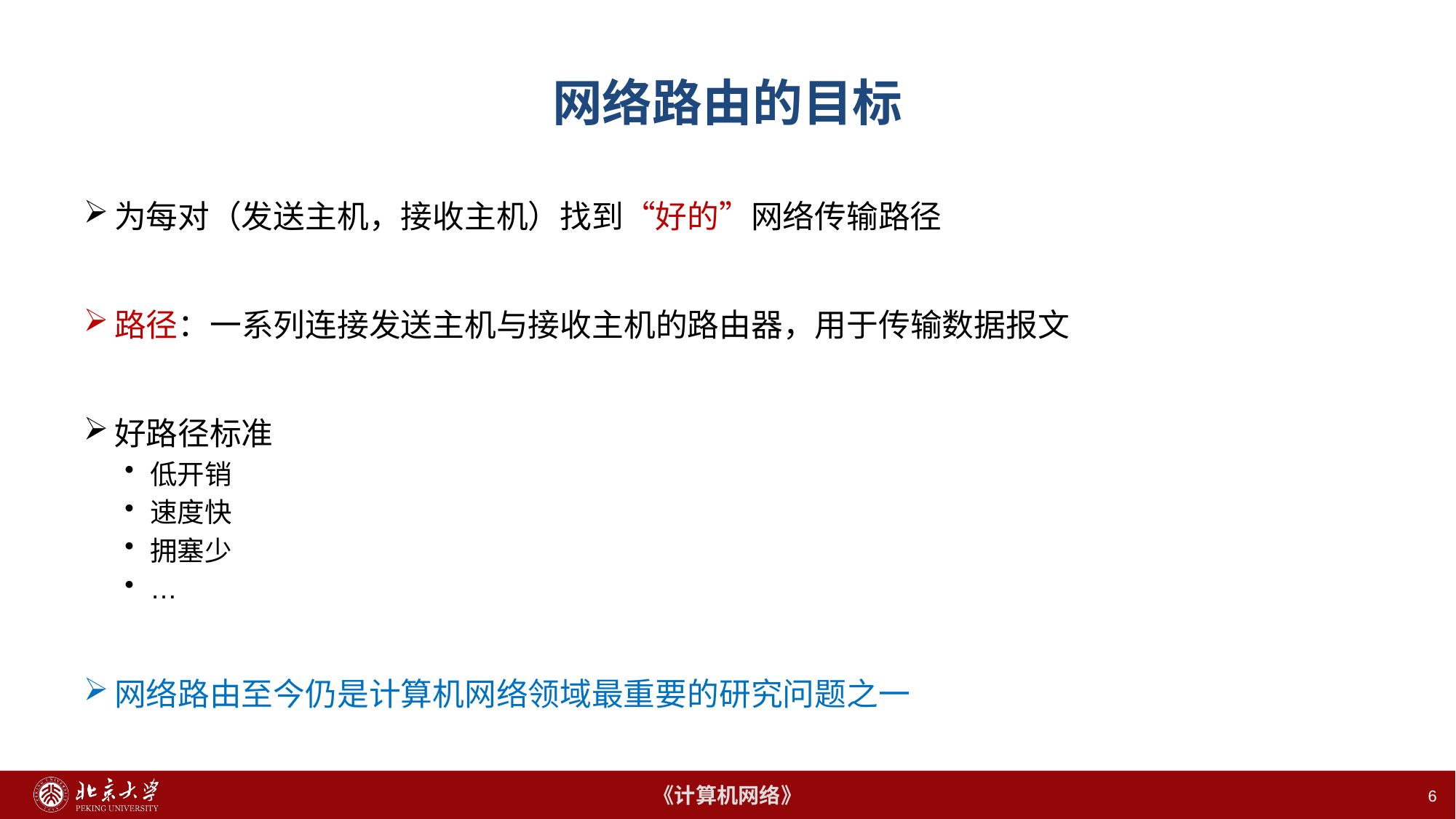

# 网络路由的目标
为每对（发送主机，接收主机）找到“好的”网络传输路径

路径：一系列连接发送主机与接收主机的路由器，用于传输数据报文

好路径标准
低开销
速度快
拥塞少
…

网络路由至今仍是计算机网络领域最重要的研究问题之一
6